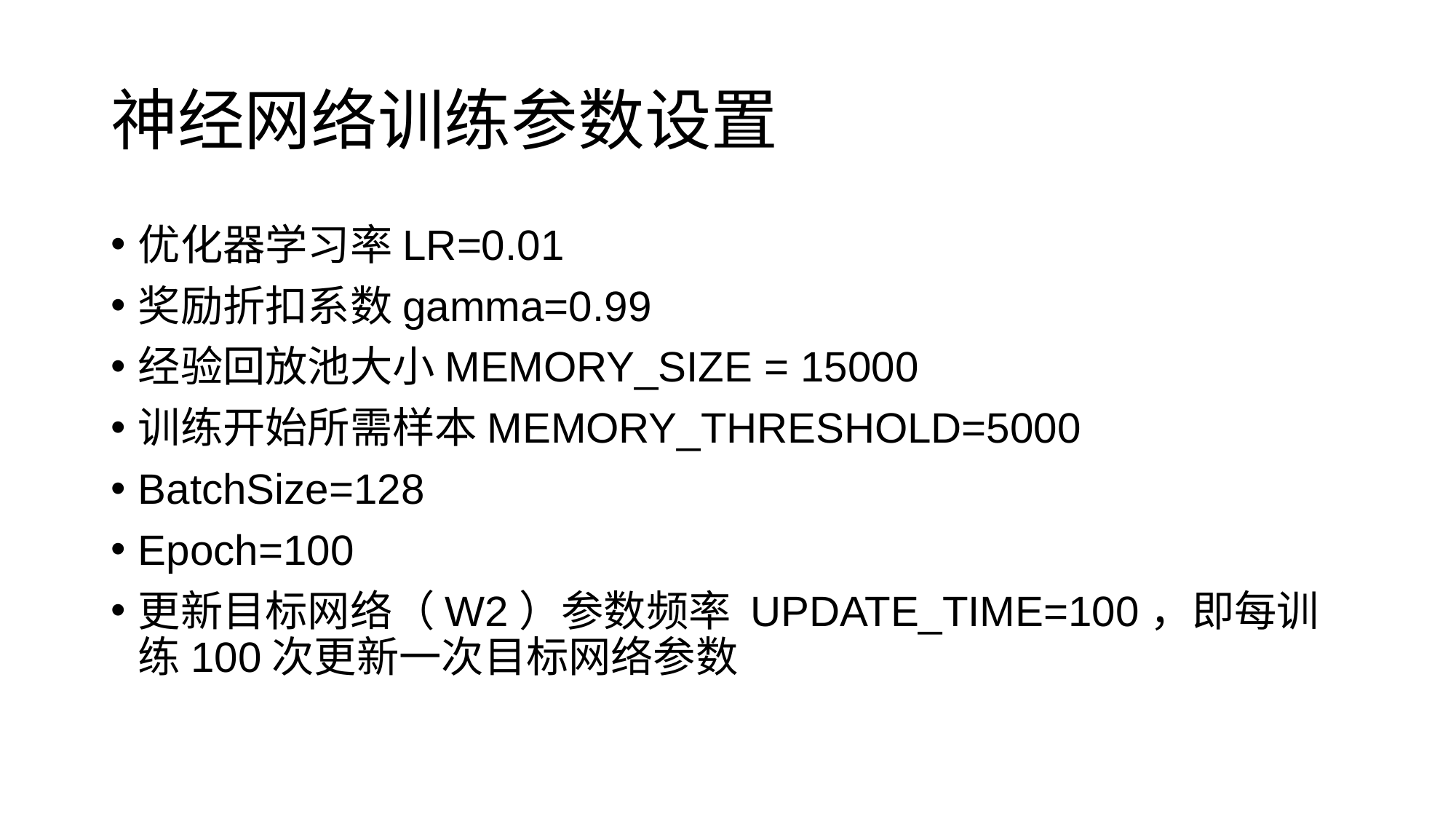

# 神经网络训练参数设置
优化器学习率LR=0.01
奖励折扣系数gamma=0.99
经验回放池大小MEMORY_SIZE = 15000
训练开始所需样本MEMORY_THRESHOLD=5000
BatchSize=128
Epoch=100
更新目标网络（W2）参数频率 UPDATE_TIME=100，即每训练100次更新一次目标网络参数